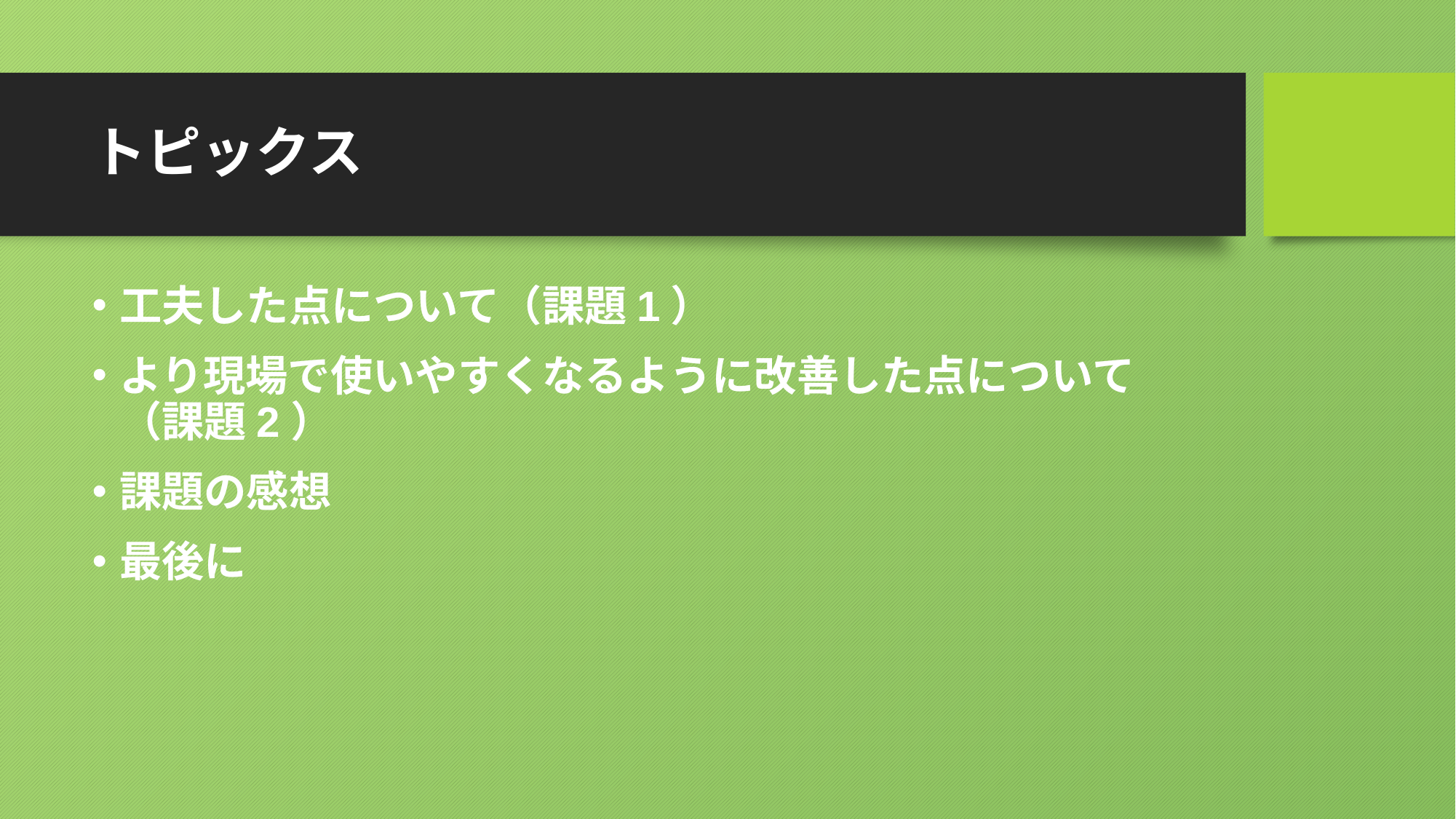

# トピックス
工夫した点について（課題1）
より現場で使いやすくなるように改善した点について（課題2）
課題の感想
最後に